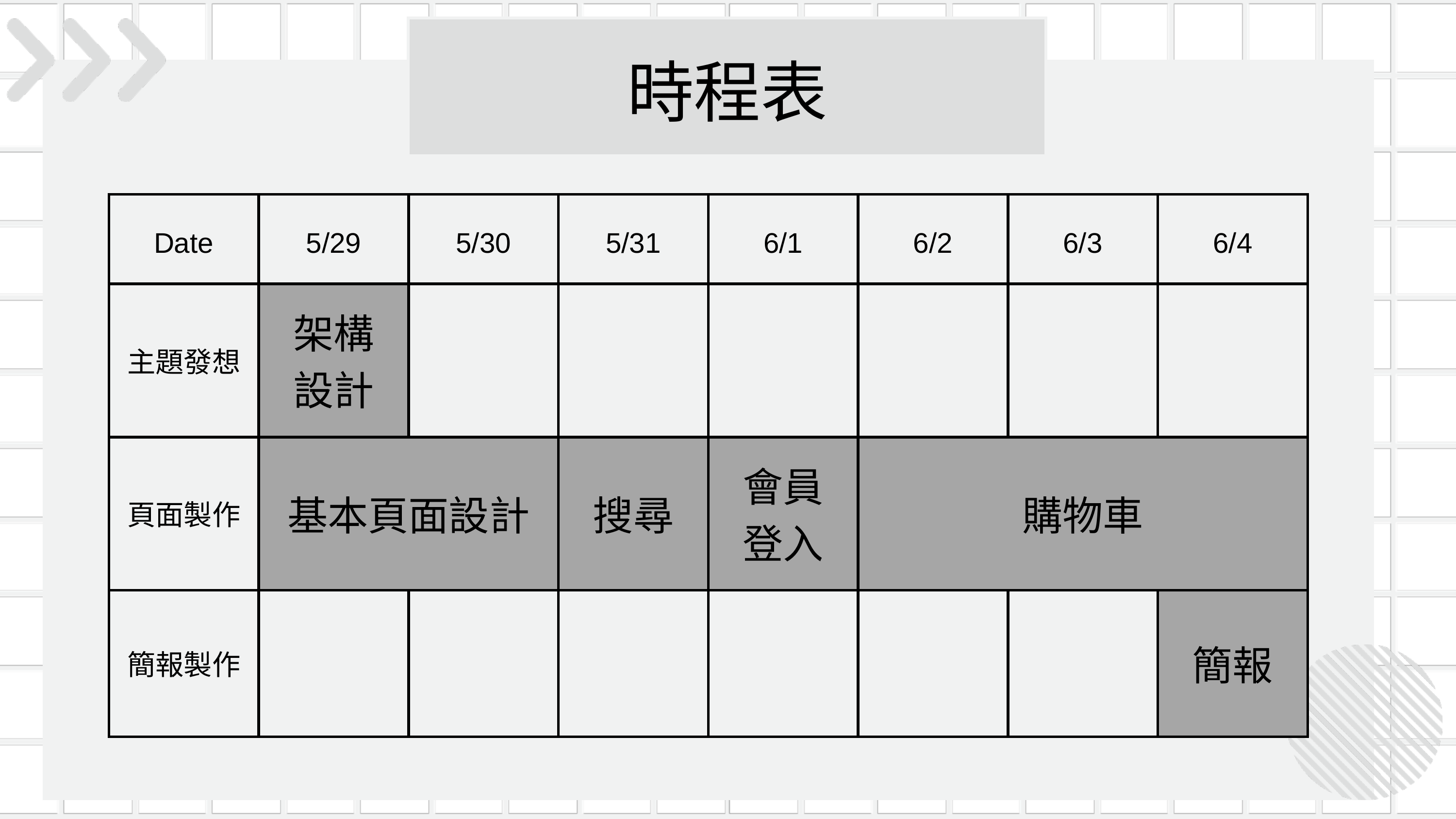

時程表

| Date | 5/29 | 5/30 | 5/31 | 6/1 | 6/2 | 6/3 | 6/4 |
| --- | --- | --- | --- | --- | --- | --- | --- |
| 主題發想 | 架構設計 |  |  |  |  |  |  |
| 頁面製作 | 基本頁面設計 | 基本頁面設計 | 搜尋 | 會員登入 | 購物車 | 購物車 | 購物車 |
| 簡報製作 |  |  |  |  |  |  | 簡報 |